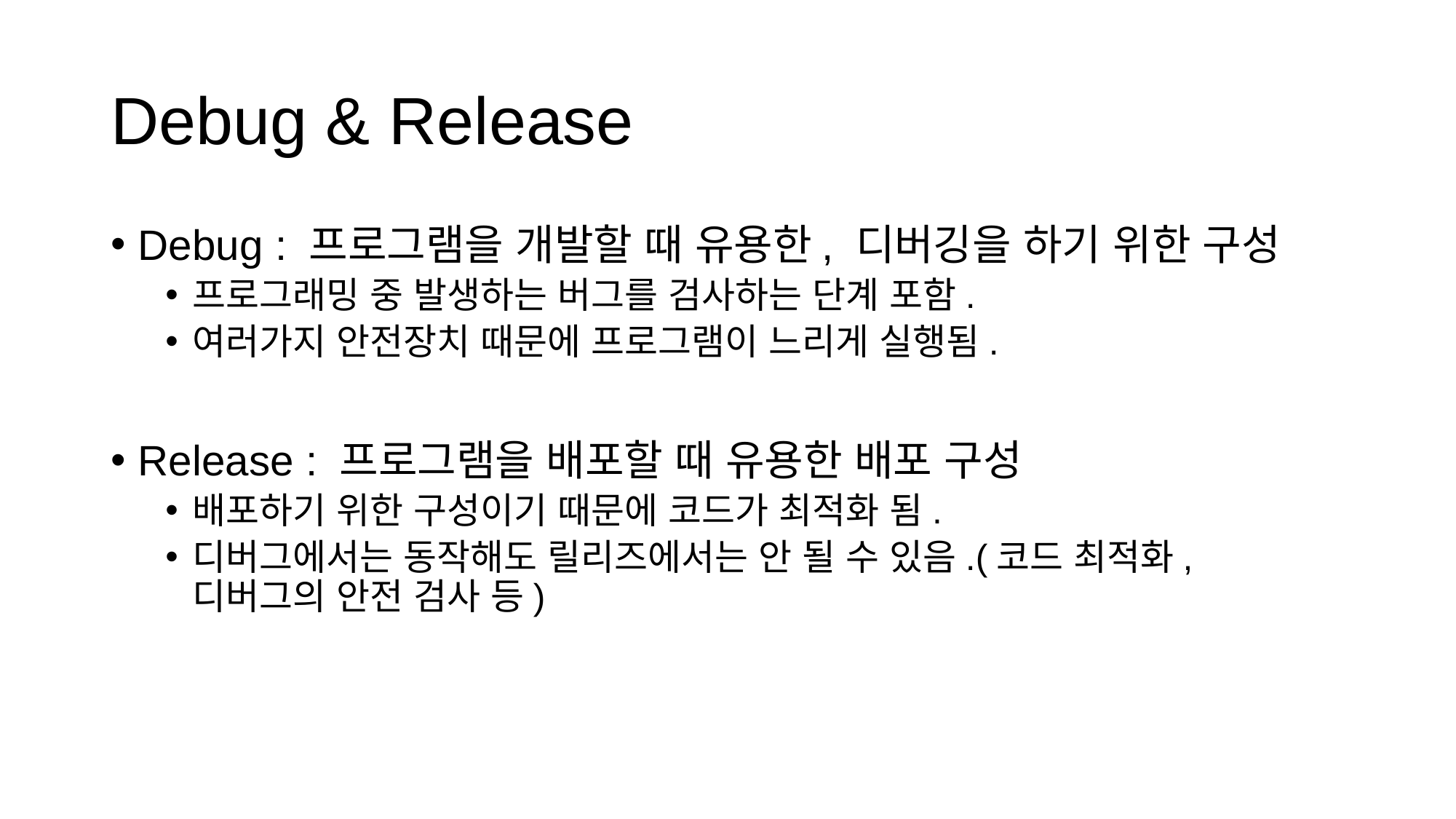

# Debug & Release
Debug : 프로그램을 개발할 때 유용한, 디버깅을 하기 위한 구성
프로그래밍 중 발생하는 버그를 검사하는 단계 포함.
여러가지 안전장치 때문에 프로그램이 느리게 실행됨.

Release : 프로그램을 배포할 때 유용한 배포 구성
배포하기 위한 구성이기 때문에 코드가 최적화 됨.
디버그에서는 동작해도 릴리즈에서는 안 될 수 있음.(코드 최적화, 디버그의 안전 검사 등)